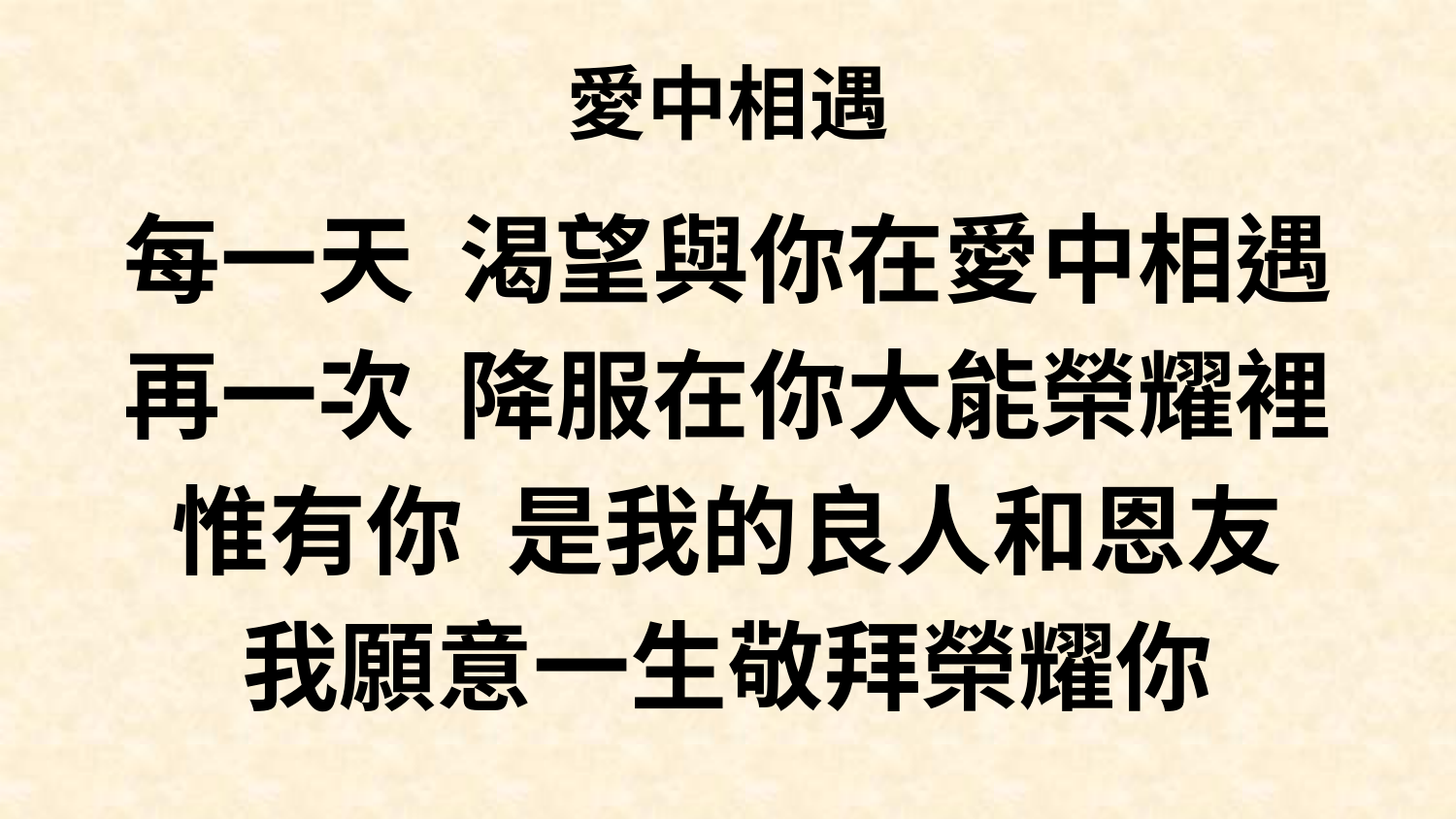

# 愛中相遇
每一天  渴望與你在愛中相遇
再一次  降服在你大能榮耀裡
惟有你  是我的良人和恩友
我願意一生敬拜榮耀你